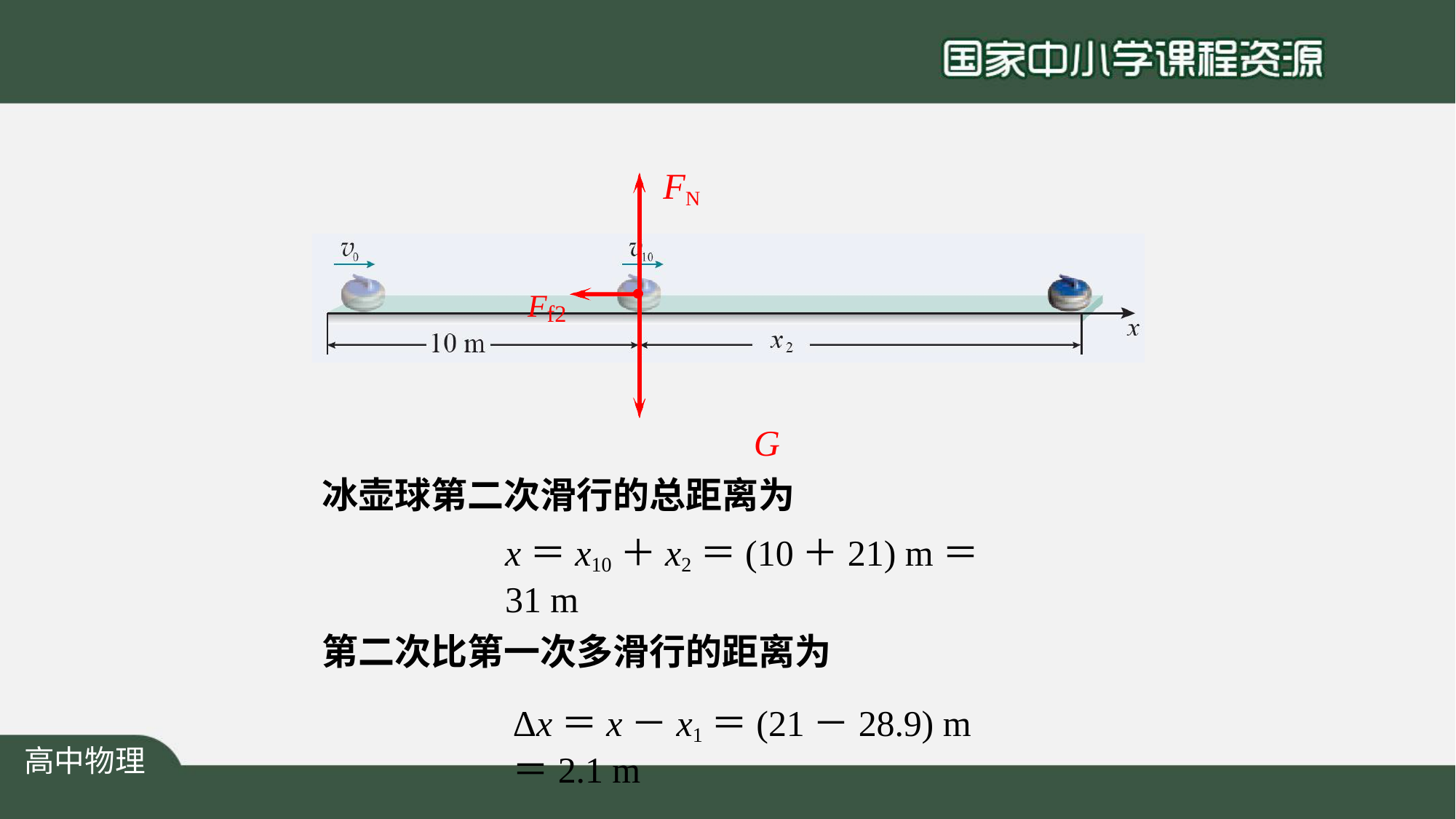

FN

Ff2

G
冰壶球第二次滑行的总距离为
x＝x10＋x2＝(10＋21) m＝31 m
第二次比第一次多滑行的距离为
Δx＝x－x1＝(21－28.9) m＝2.1 m

高中物理